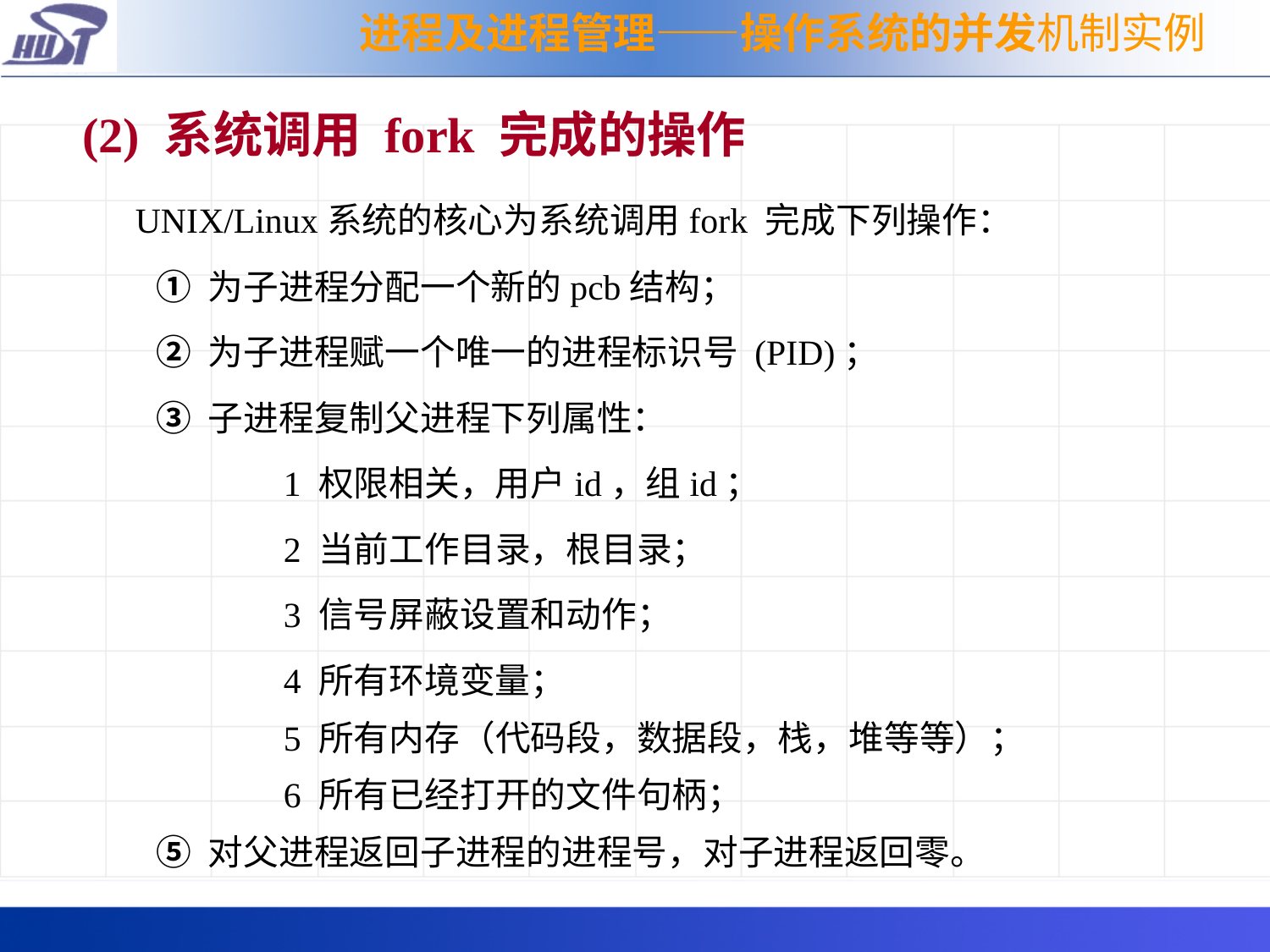

进程及进程管理——操作系统的并发机制实例
(2) 系统调用 fork 完成的操作
     UNIX/Linux系统的核心为系统调用fork 完成下列操作：
	① 为子进程分配一个新的pcb结构；
	② 为子进程赋一个唯一的进程标识号 (PID)；
	③ 子进程复制父进程下列属性：
		1 权限相关，用户id，组id；
		2 当前工作目录，根目录；
		3 信号屏蔽设置和动作；
		4 所有环境变量；
		5 所有内存（代码段，数据段，栈，堆等等）；
		6 所有已经打开的文件句柄；
	⑤ 对父进程返回子进程的进程号，对子进程返回零。